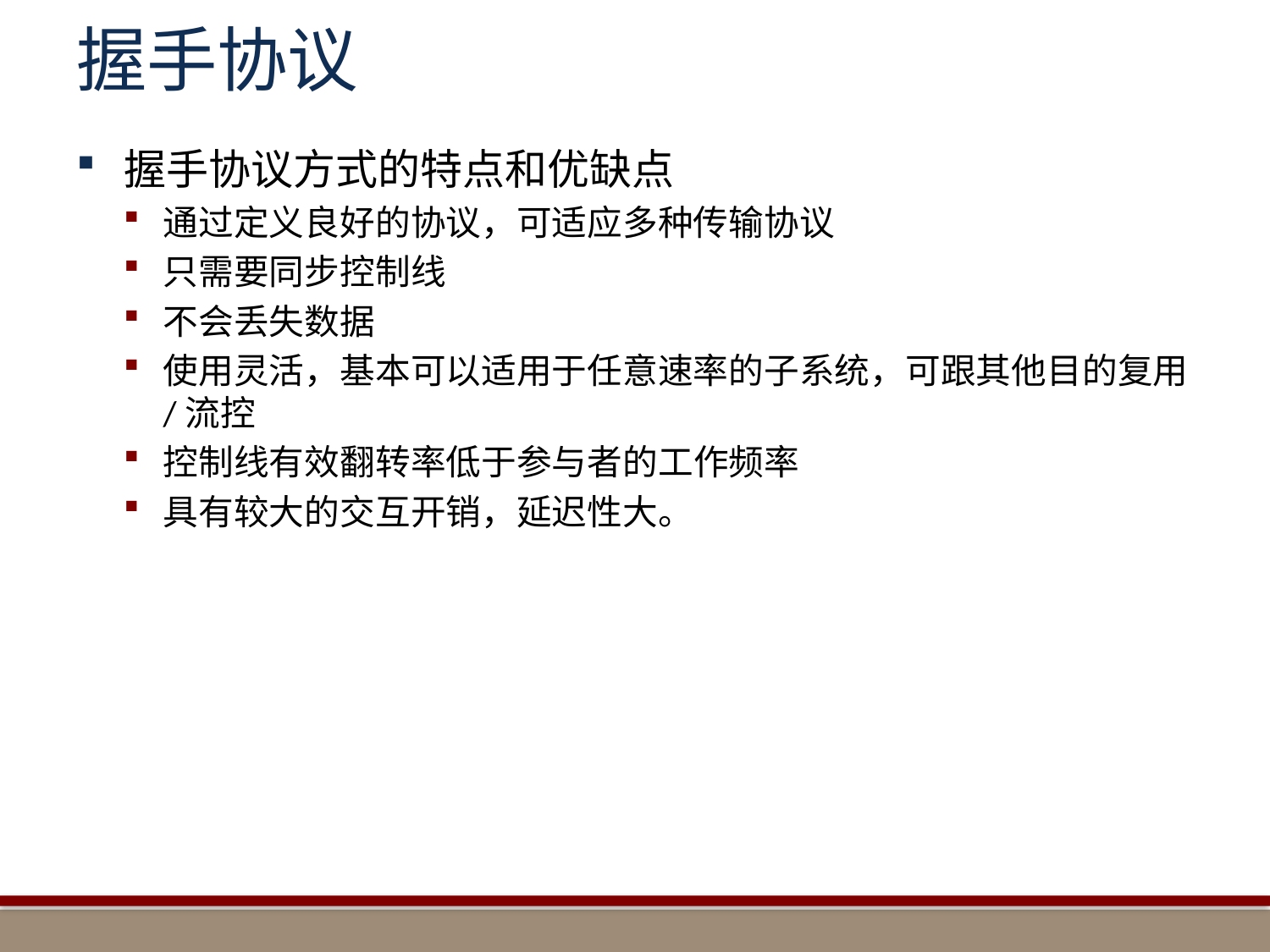

# 握手协议
握手协议方式的特点和优缺点
通过定义良好的协议，可适应多种传输协议
只需要同步控制线
不会丢失数据
使用灵活，基本可以适用于任意速率的子系统，可跟其他目的复用/流控
控制线有效翻转率低于参与者的工作频率
具有较大的交互开销，延迟性大。